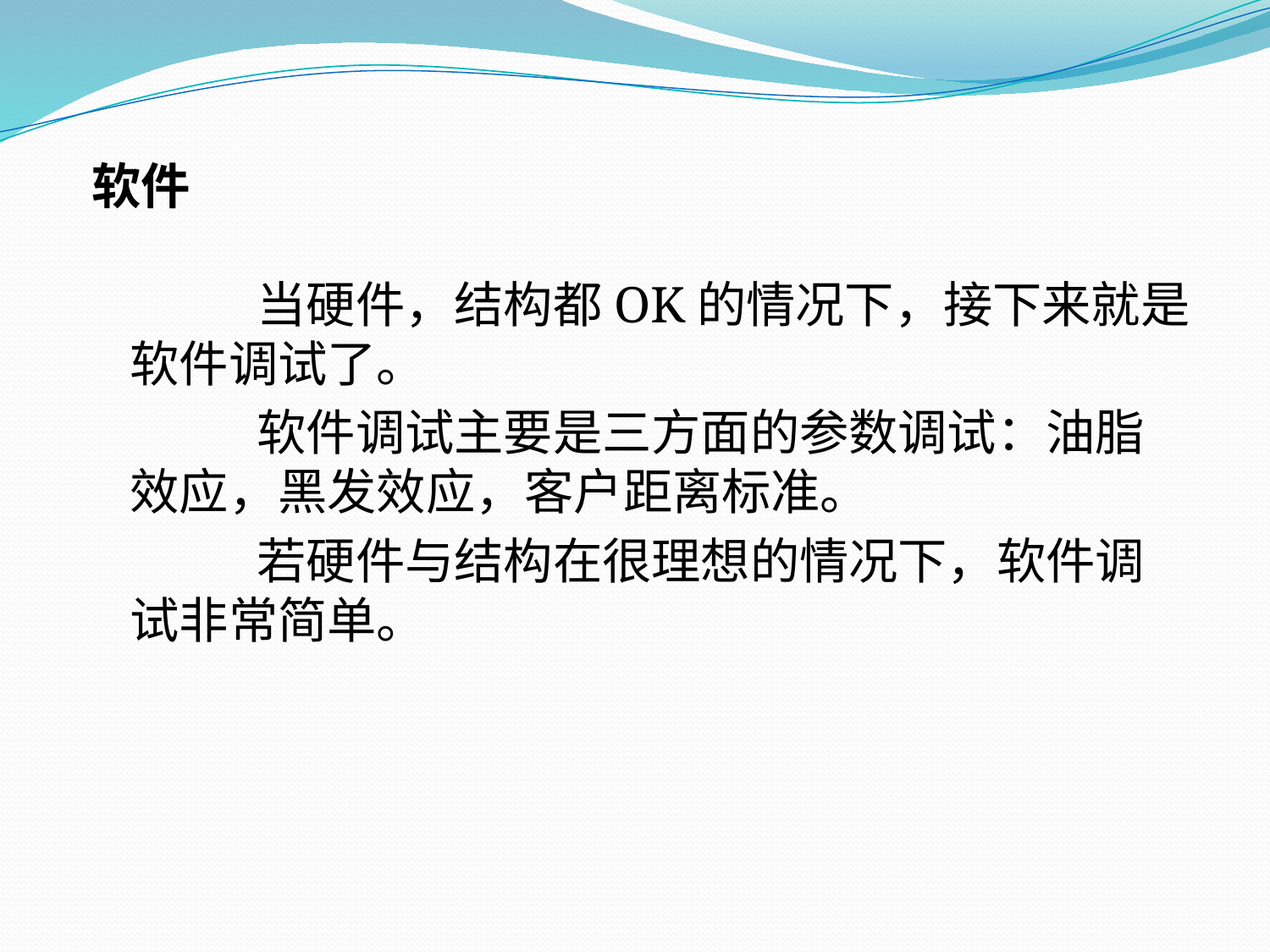

软件

		当硬件，结构都OK的情况下，接下来就是软件调试了。
		软件调试主要是三方面的参数调试：油脂效应，黑发效应，客户距离标准。
		若硬件与结构在很理想的情况下，软件调试非常简单。